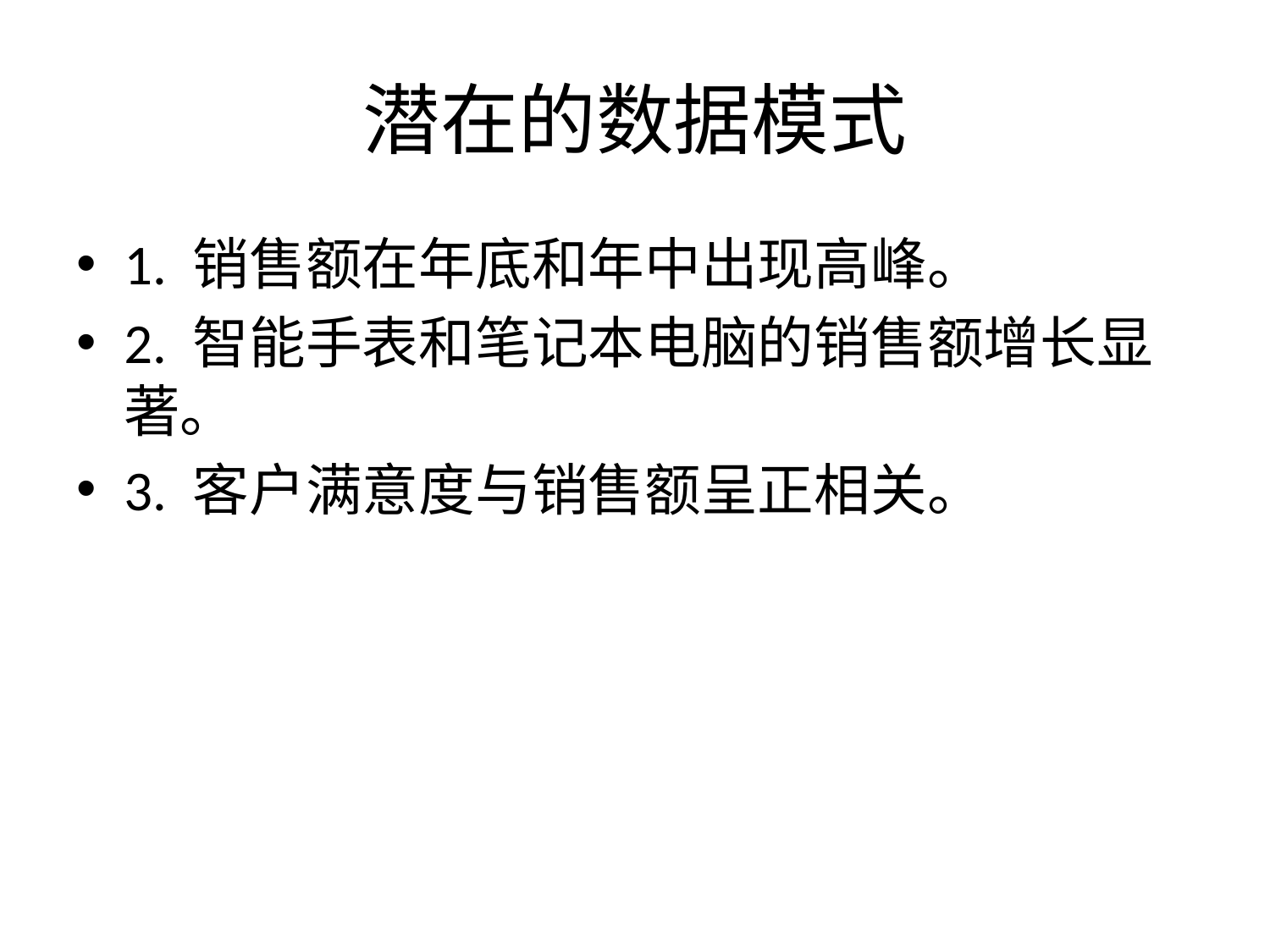

# 潜在的数据模式
1. 销售额在年底和年中出现高峰。
2. 智能手表和笔记本电脑的销售额增长显著。
3. 客户满意度与销售额呈正相关。